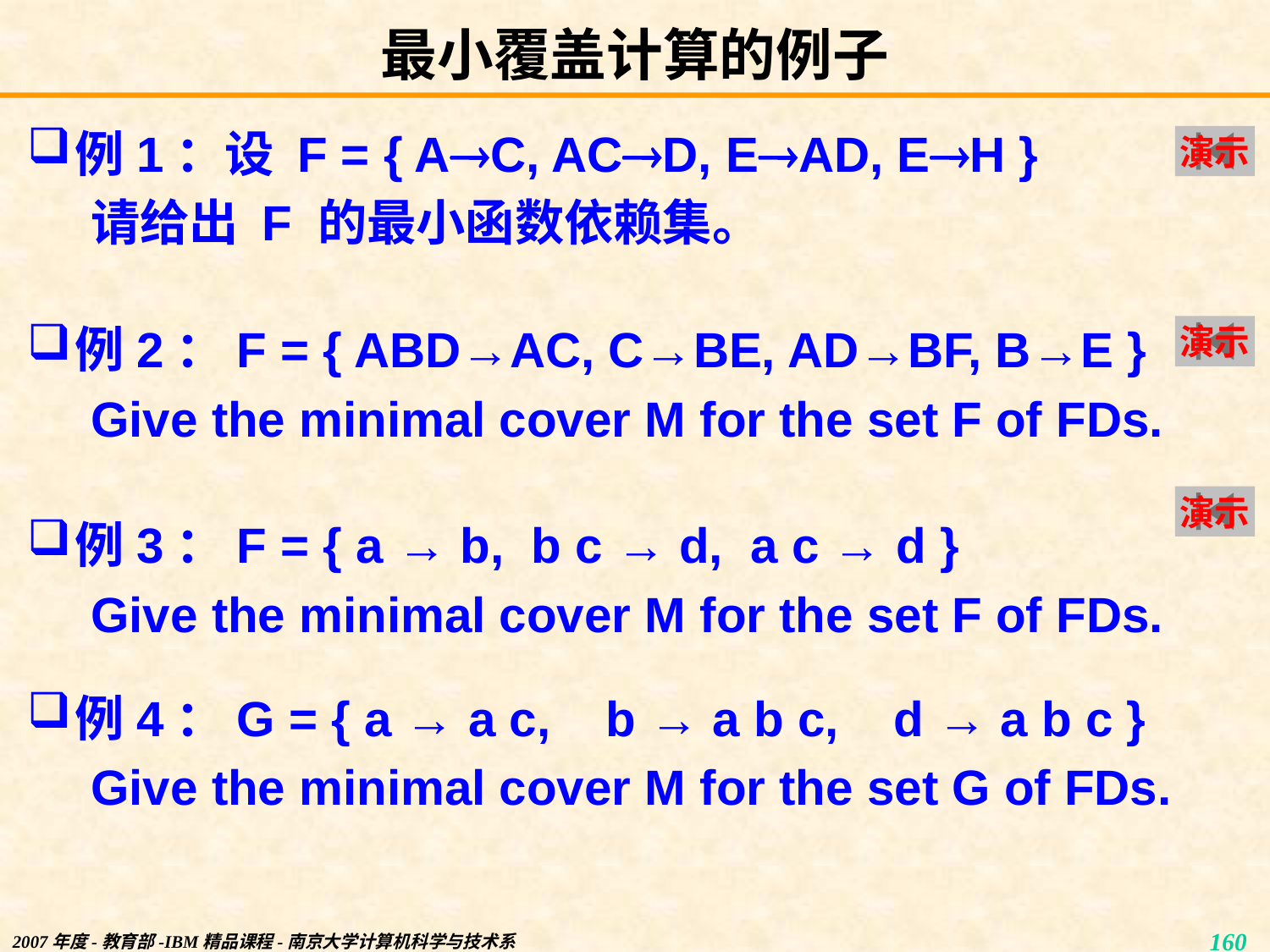

# 最小覆盖计算的例子
例1：设 F = { A→C, AC→D, E→AD, E→H }
请给出 F 的最小函数依赖集。

例2：F = { ABD→AC, C→BE, AD→BF, B→E }
Give the minimal cover M for the set F of FDs.

例3：F = { a → b,  b c → d,  a c → d }
Give the minimal cover M for the set F of FDs.

例4：G = { a → a c,    b → a b c,    d → a b c }
Give the minimal cover M for the set G of FDs.
演示
演示
演示
160
2007年度-教育部-IBM精品课程-南京大学计算机科学与技术系